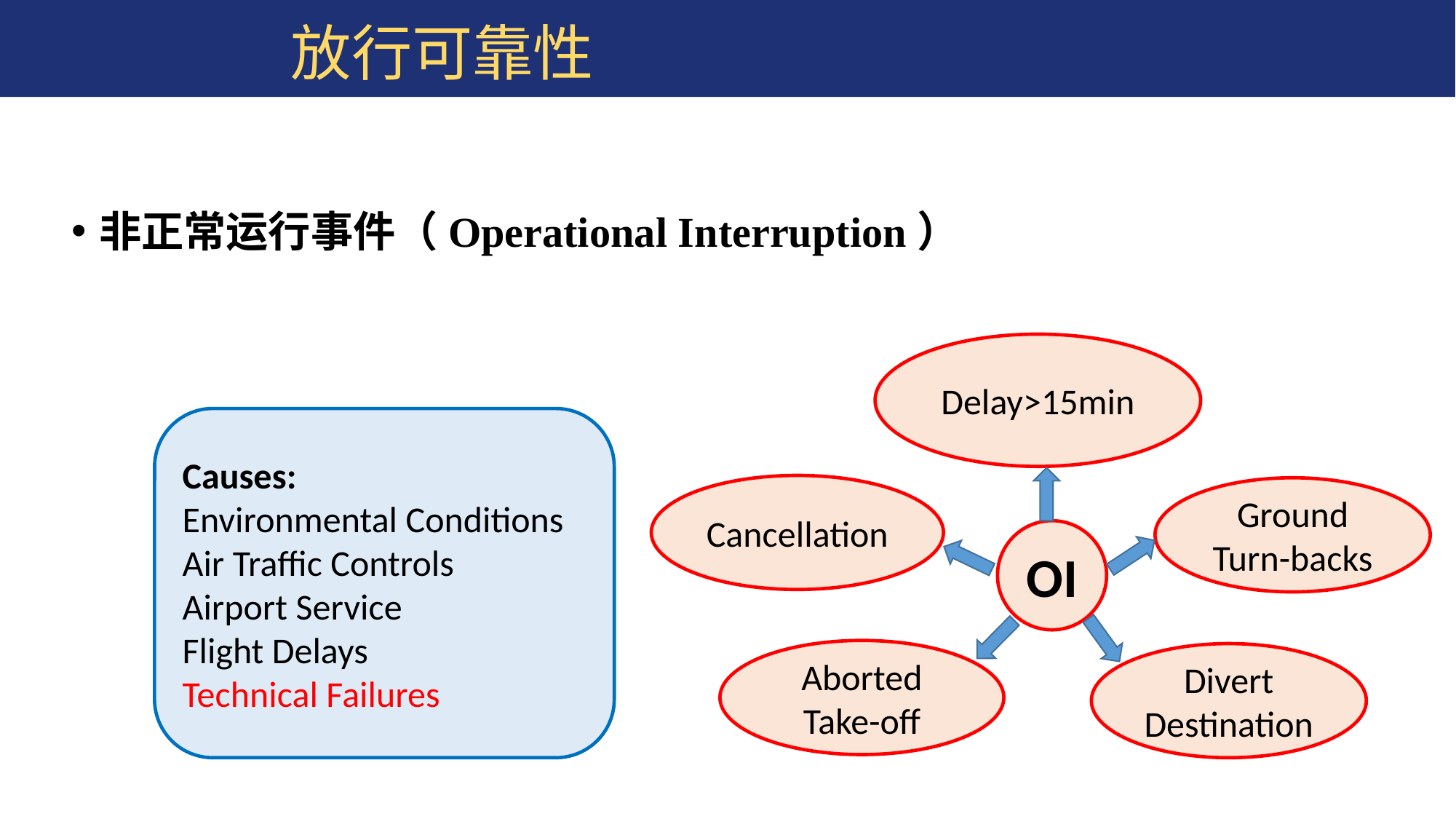

# 放行可靠性
非正常运行事件（Operational Interruption）

Delay>15min
Causes:
Environmental Conditions
Air Traffic Controls
Airport Service
Flight Delays
Technical Failures
Cancellation
Ground Turn-backs

OI

Aborted Take-off
Divert Destination